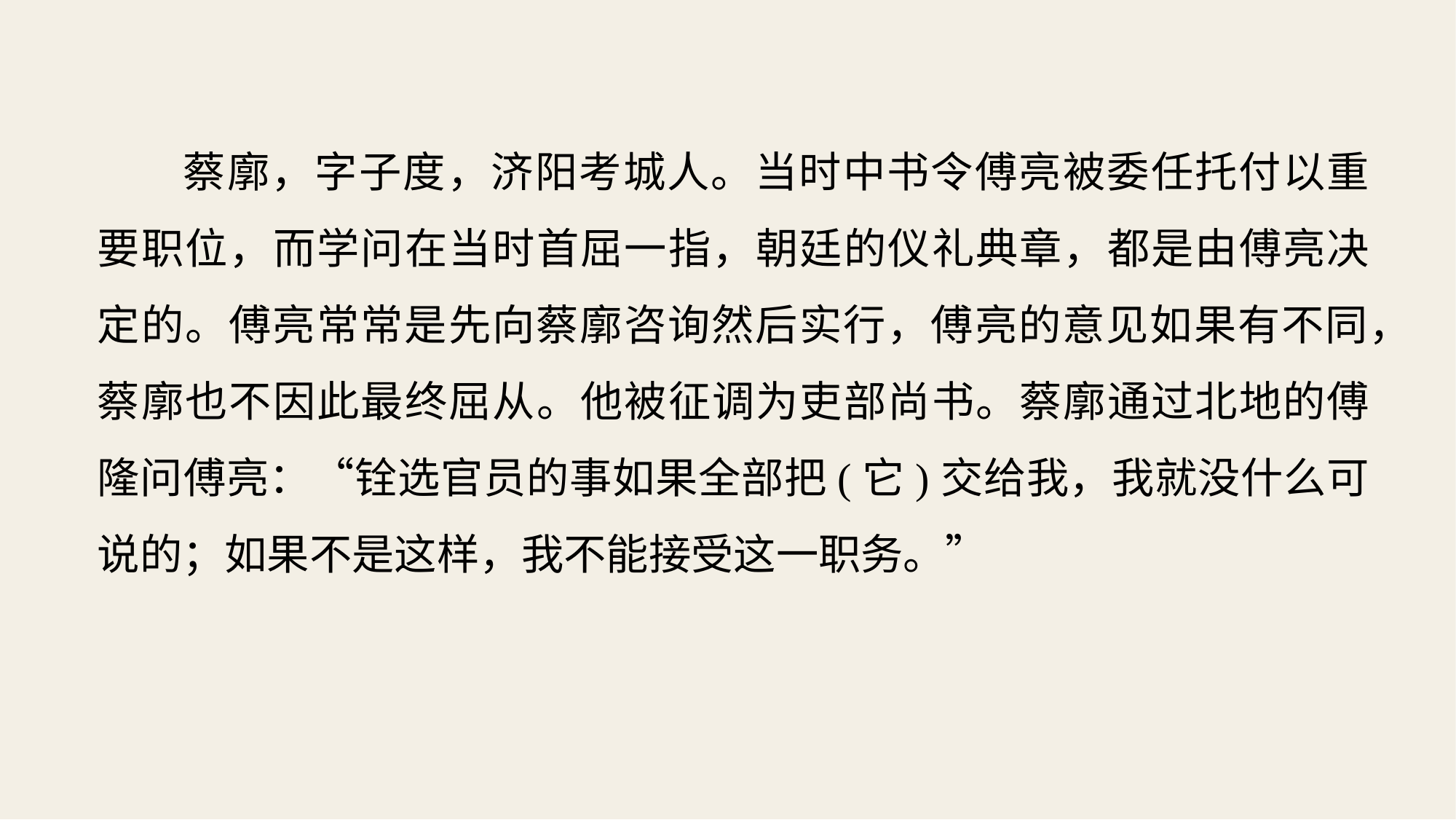

蔡廓，字子度，济阳考城人。当时中书令傅亮被委任托付以重要职位，而学问在当时首屈一指，朝廷的仪礼典章，都是由傅亮决定的。傅亮常常是先向蔡廓咨询然后实行，傅亮的意见如果有不同，蔡廓也不因此最终屈从。他被征调为吏部尚书。蔡廓通过北地的傅隆问傅亮：“铨选官员的事如果全部把(它)交给我，我就没什么可说的；如果不是这样，我不能接受这一职务。”